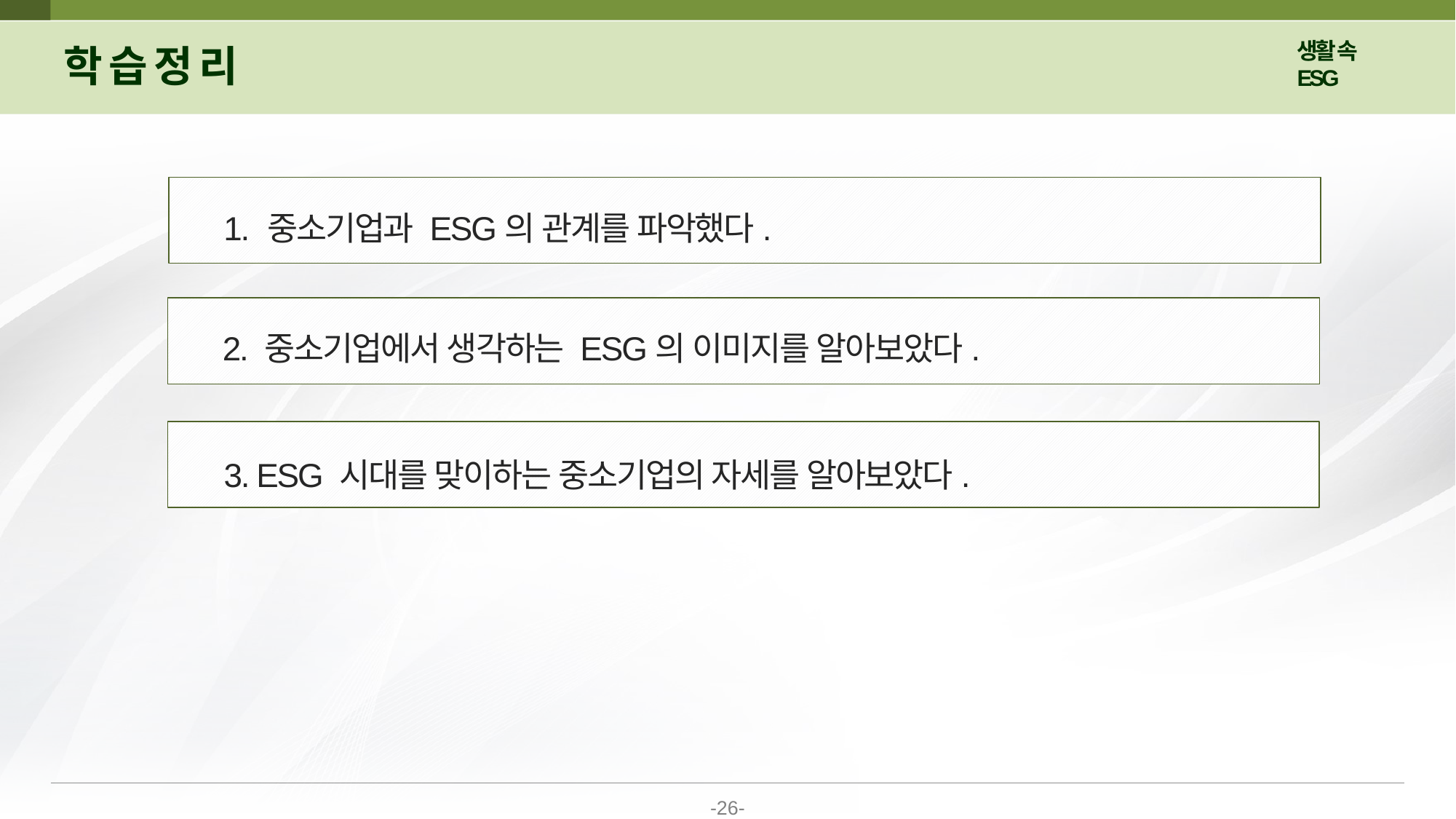

학 습 정 리

  1. 중소기업과 ESG의 관계를 파악했다.

  2. 중소기업에서 생각하는 ESG의 이미지를 알아보았다.

  3. ESG 시대를 맞이하는 중소기업의 자세를 알아보았다.